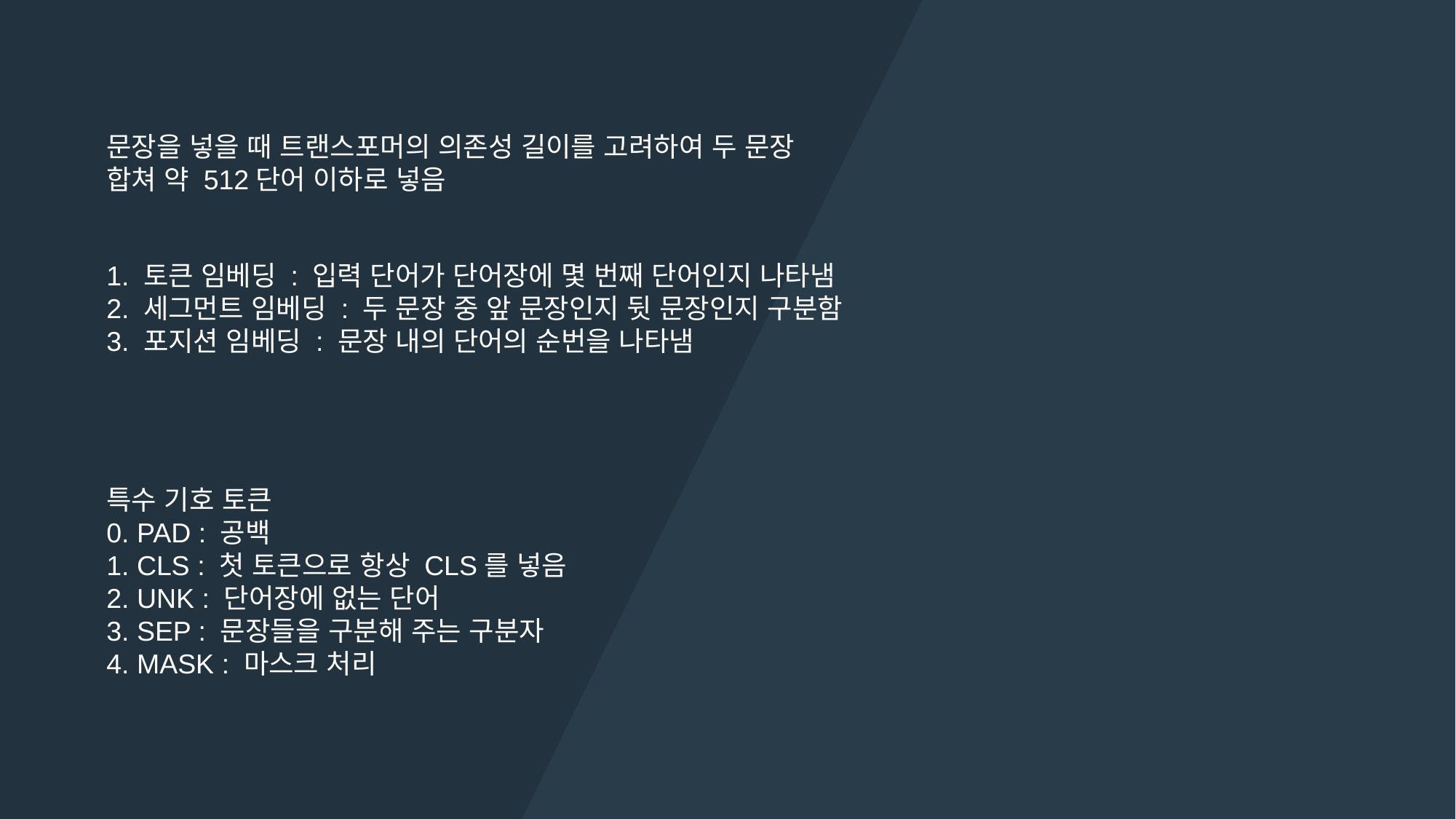

문장을 넣을 때 트랜스포머의 의존성 길이를 고려하여 두 문장 합쳐 약 512단어 이하로 넣음
1. 토큰 임베딩 : 입력 단어가 단어장에 몇 번째 단어인지 나타냄
2. 세그먼트 임베딩 : 두 문장 중 앞 문장인지 뒷 문장인지 구분함
3. 포지션 임베딩 : 문장 내의 단어의 순번을 나타냄
특수 기호 토큰
0. PAD : 공백
1. CLS : 첫 토큰으로 항상 CLS를 넣음
2. UNK : 단어장에 없는 단어
3. SEP : 문장들을 구분해 주는 구분자
4. MASK : 마스크 처리